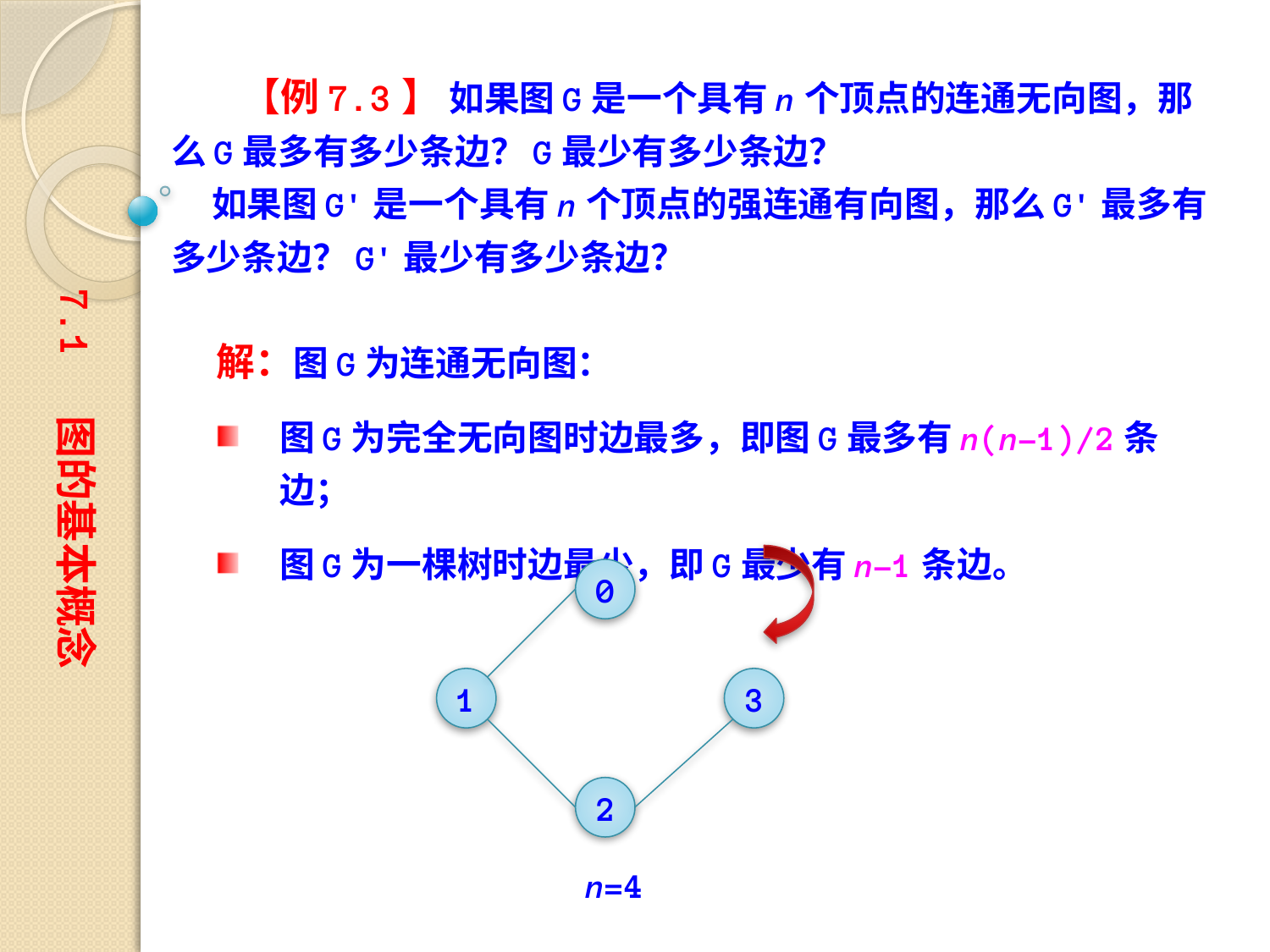

【例7.3】 如果图G是一个具有n个顶点的连通无向图，那么G最多有多少条边？G最少有多少条边？
    如果图G'是一个具有n个顶点的强连通有向图，那么G'最多有多少条边？G'最少有多少条边？
7.1  图的基本概念
解：图G为连通无向图：
图G为完全无向图时边最多，即图G最多有n(n-1)/2条边；
图G为一棵树时边最少，即G最少有n-1条边。

0
1
3
2
n=4